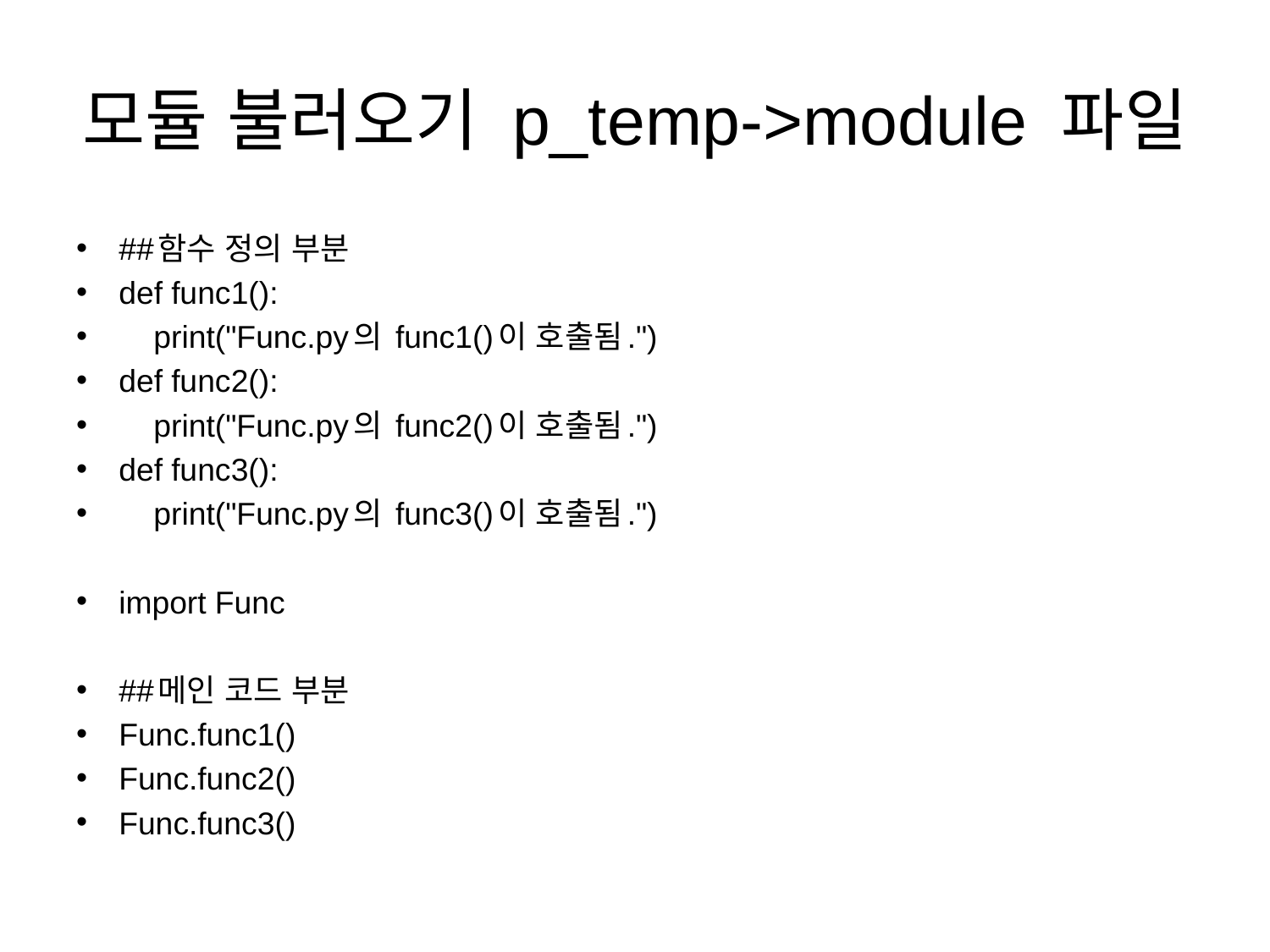

# 모듈 불러오기 p_temp->module 파일
##함수 정의 부분
def func1():
    print("Func.py의 func1()이 호출됨.")
def func2():
    print("Func.py의 func2()이 호출됨.")
def func3():
    print("Func.py의 func3()이 호출됨.")

import Func

##메인 코드 부분
Func.func1()
Func.func2()
Func.func3()